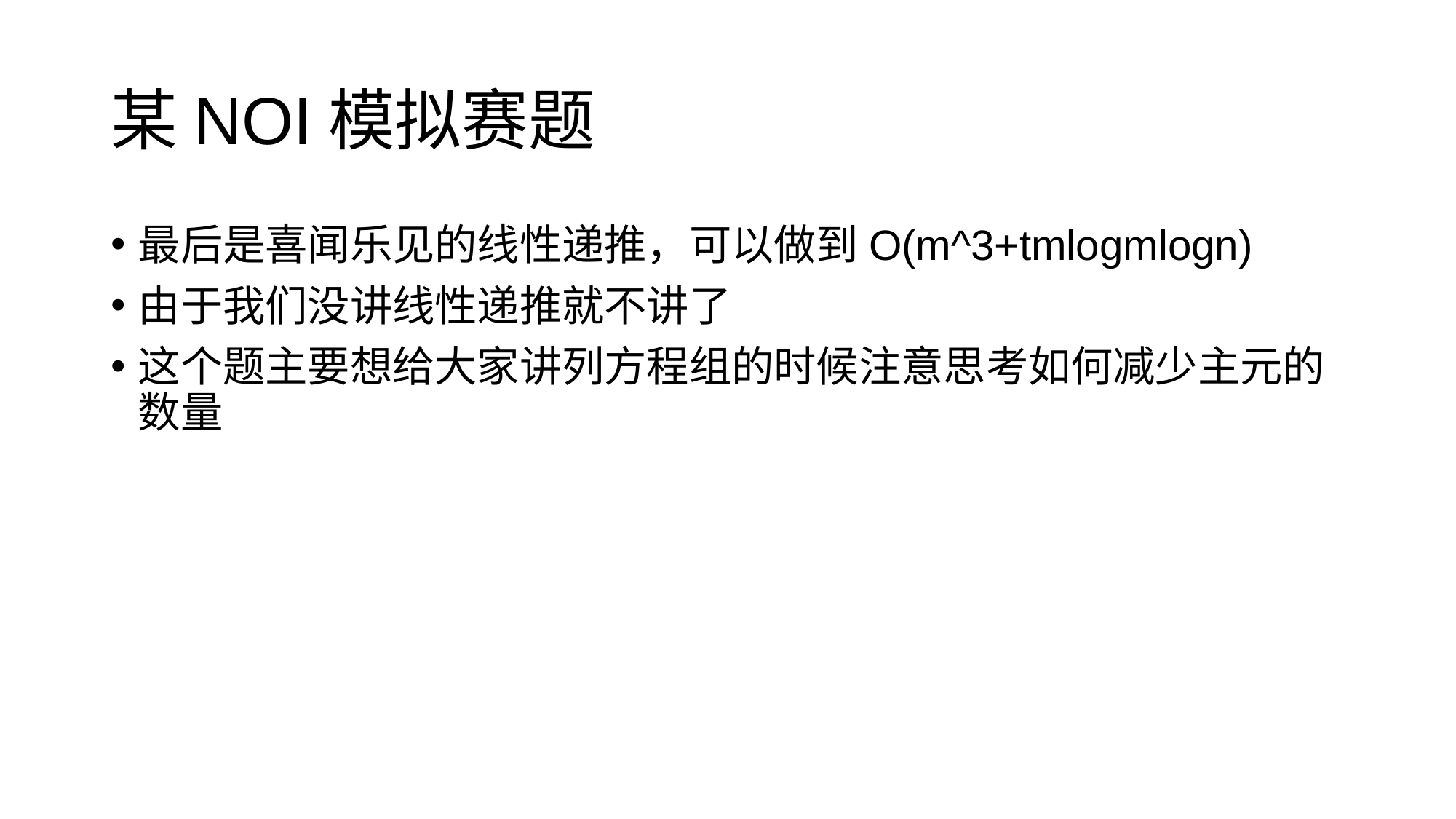

# 某NOI模拟赛题
最后是喜闻乐见的线性递推，可以做到O(m^3+tmlogmlogn)
由于我们没讲线性递推就不讲了
这个题主要想给大家讲列方程组的时候注意思考如何减少主元的数量